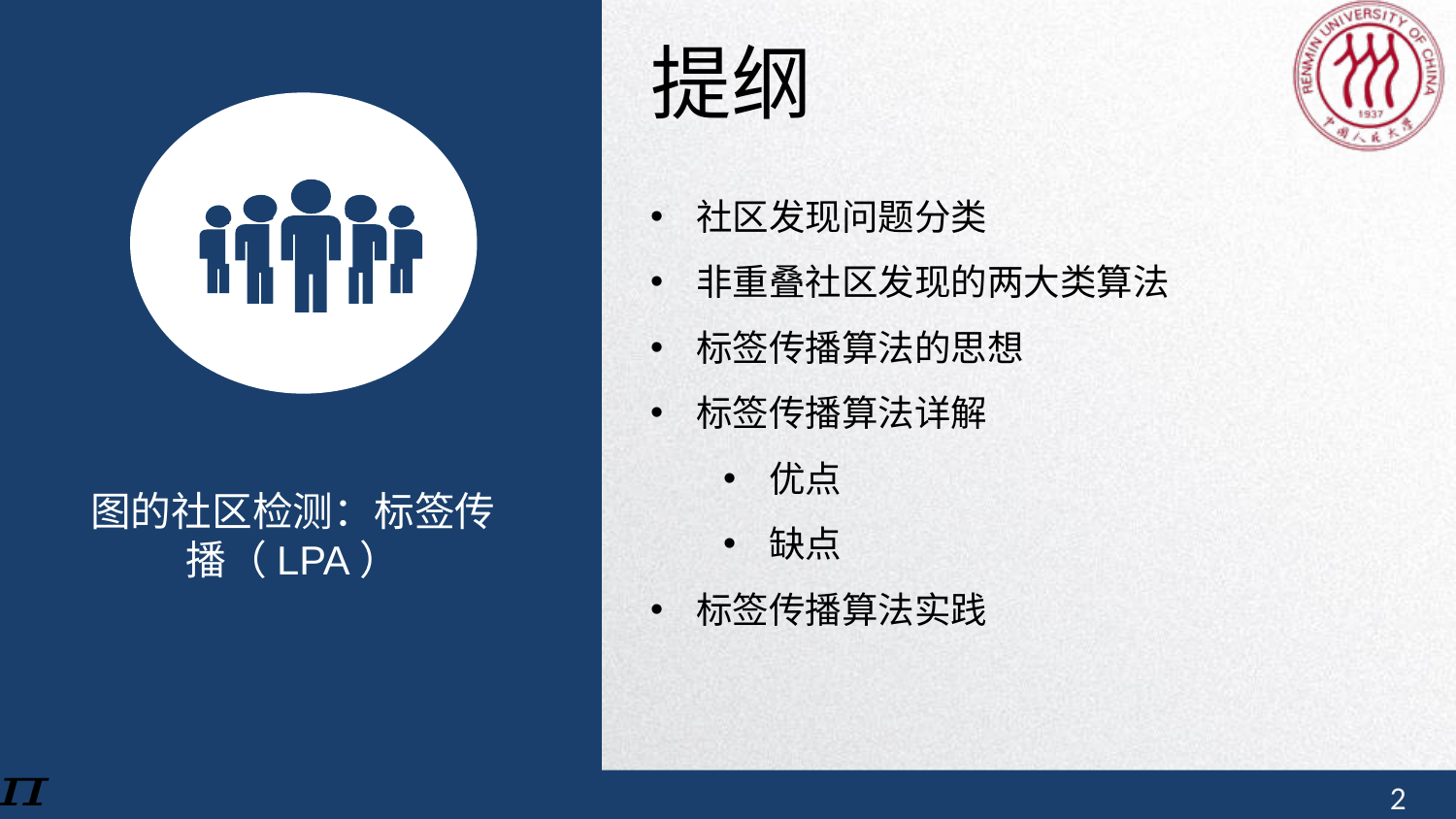

提纲

社区发现问题分类
非重叠社区发现的两大类算法
标签传播算法的思想
标签传播算法详解
优点
缺点
标签传播算法实践

图的社区检测：标签传播（LPA）